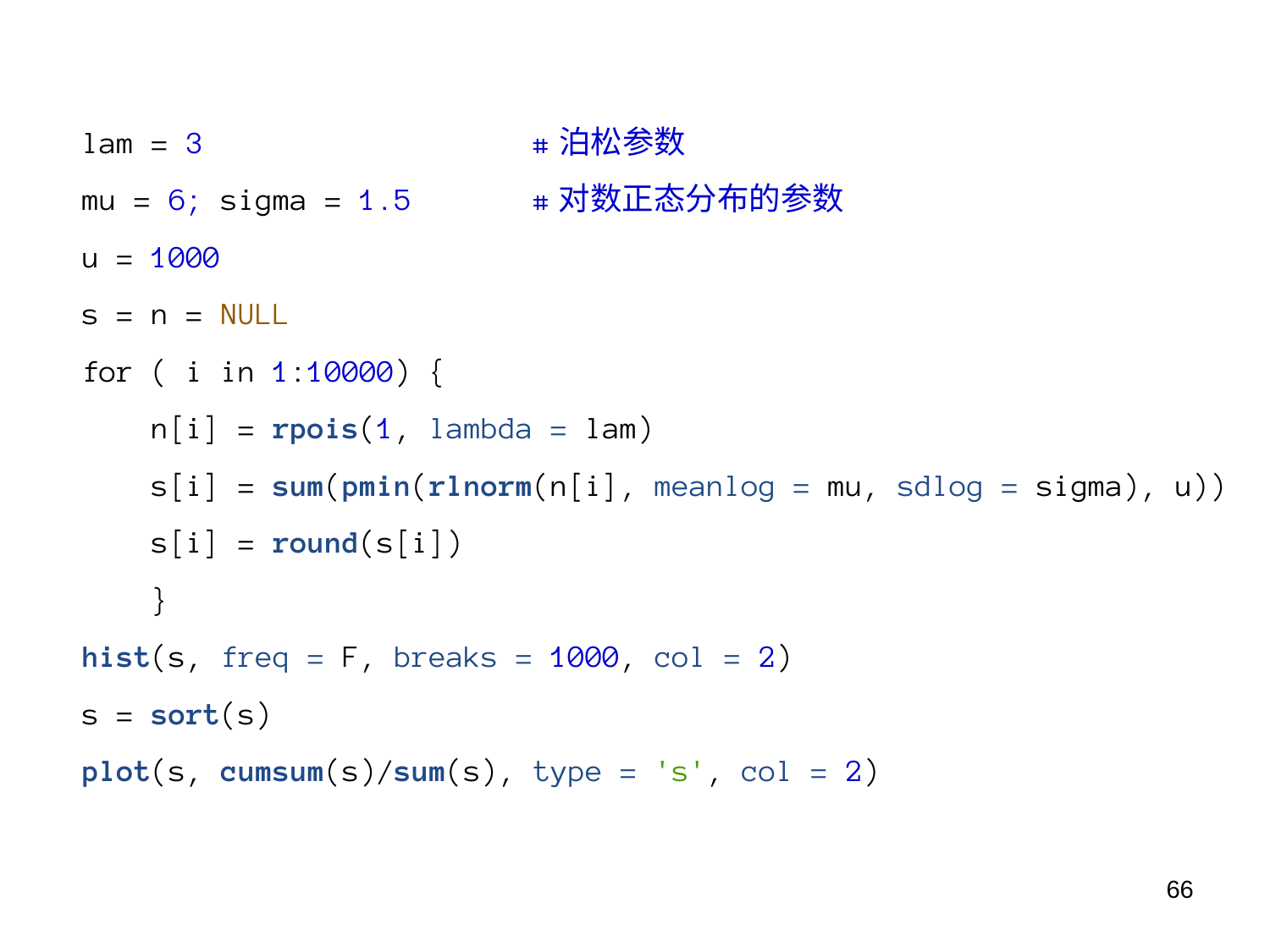

lam = 3                   #泊松参数
mu = 6; sigma = 1.5       #对数正态分布的参数
u = 1000
s = n = NULL
for ( i in 1:10000) {
    n[i] = rpois(1, lambda = lam)
    s[i] = sum(pmin(rlnorm(n[i], meanlog = mu, sdlog = sigma), u))
    s[i] = round(s[i])
    }
hist(s, freq = F, breaks = 1000, col = 2)
s = sort(s)
plot(s, cumsum(s)/sum(s), type = 's', col = 2)
66